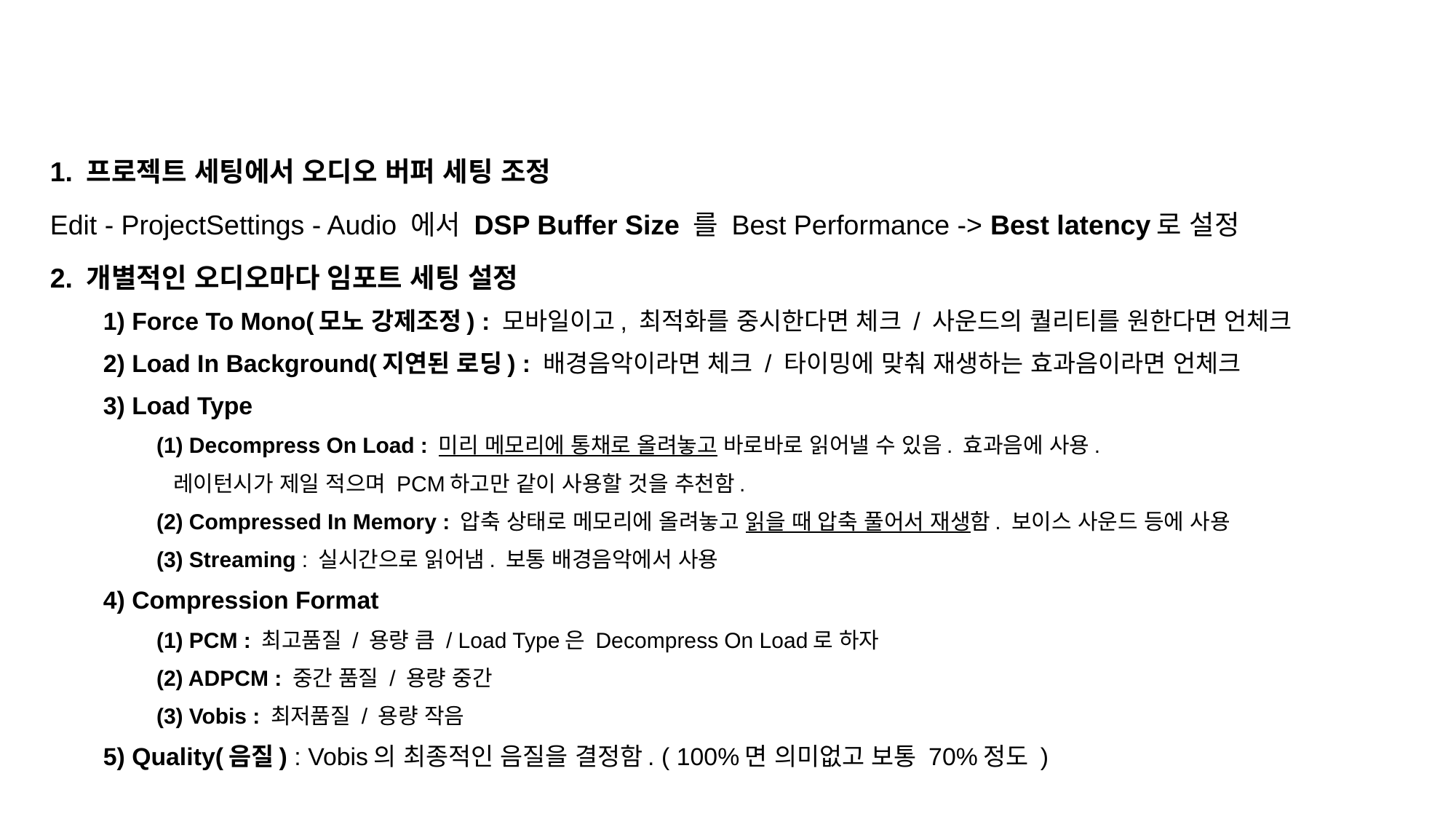

#
1. 프로젝트 세팅에서 오디오 버퍼 세팅 조정
Edit - ProjectSettings - Audio 에서 DSP Buffer Size 를 Best Performance -> Best latency로 설정
2. 개별적인 오디오마다 임포트 세팅 설정
1) Force To Mono(모노 강제조정) : 모바일이고, 최적화를 중시한다면 체크 / 사운드의 퀄리티를 원한다면 언체크
2) Load In Background(지연된 로딩) : 배경음악이라면 체크 / 타이밍에 맞춰 재생하는 효과음이라면 언체크
3) Load Type
(1) Decompress On Load : 미리 메모리에 통채로 올려놓고 바로바로 읽어낼 수 있음. 효과음에 사용.
  레이턴시가 제일 적으며 PCM하고만 같이 사용할 것을 추천함.
(2) Compressed In Memory : 압축 상태로 메모리에 올려놓고 읽을 때 압축 풀어서 재생함. 보이스 사운드 등에 사용
(3) Streaming : 실시간으로 읽어냄. 보통 배경음악에서 사용
4) Compression Format
(1) PCM : 최고품질 / 용량 큼 / Load Type은 Decompress On Load로 하자
(2) ADPCM : 중간 품질 / 용량 중간
(3) Vobis : 최저품질 / 용량 작음
5) Quality(음질) : Vobis의 최종적인 음질을 결정함. ( 100%면 의미없고 보통 70%정도 )